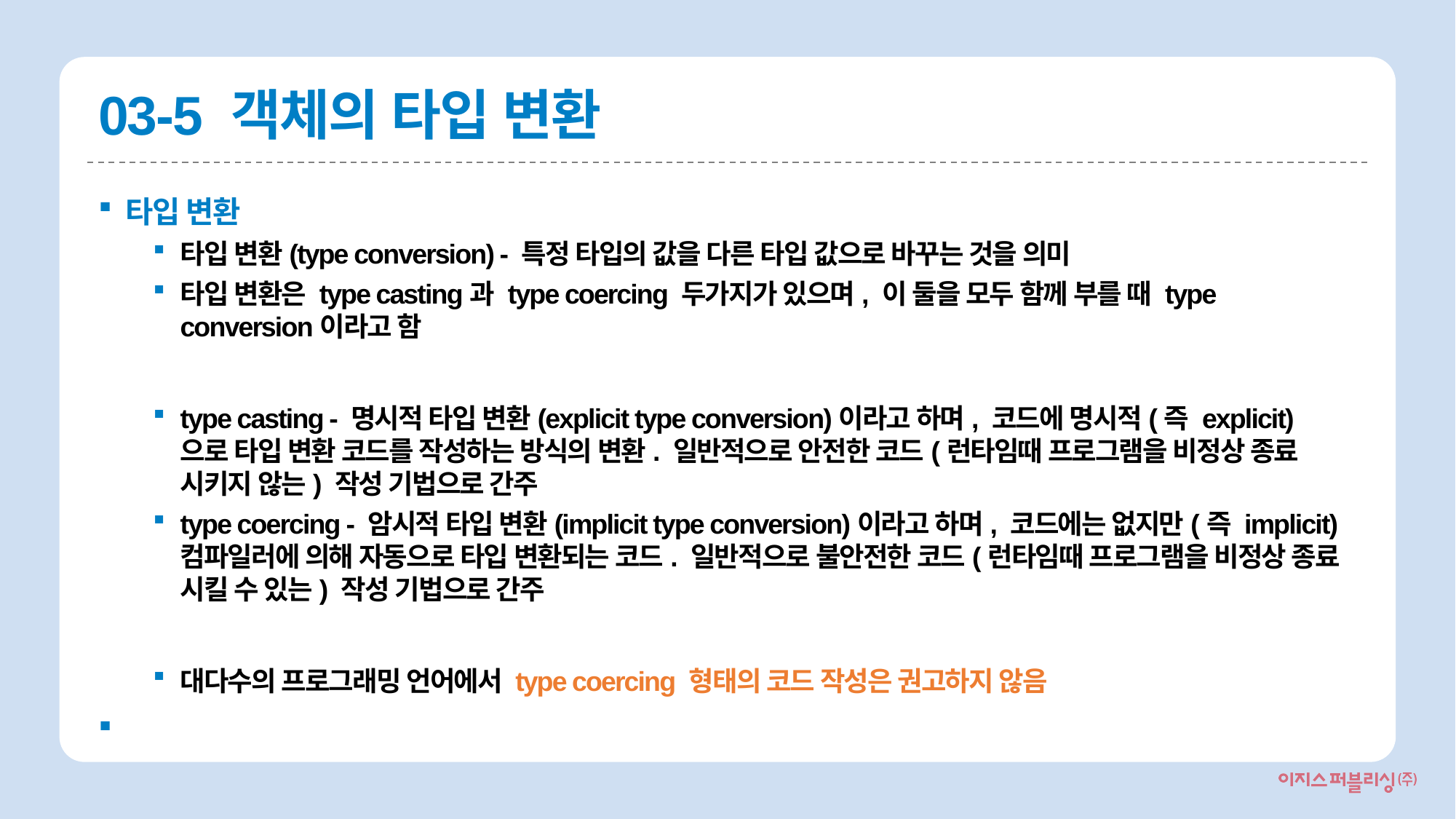

# 03-5 객체의 타입 변환
타입 변환
타입 변환(type conversion) - 특정 타입의 값을 다른 타입 값으로 바꾸는 것을 의미
타입 변환은 type casting과 type coercing 두가지가 있으며, 이 둘을 모두 함께 부를 때 type conversion이라고 함

type casting - 명시적 타입 변환(explicit type conversion)이라고 하며, 코드에 명시적(즉 explicit)으로 타입 변환 코드를 작성하는 방식의 변환. 일반적으로 안전한 코드(런타임때 프로그램을 비정상 종료 시키지 않는) 작성 기법으로 간주
type coercing - 암시적 타입 변환(implicit type conversion)이라고 하며, 코드에는 없지만(즉 implicit) 컴파일러에 의해 자동으로 타입 변환되는 코드. 일반적으로 불안전한 코드(런타임때 프로그램을 비정상 종료 시킬 수 있는) 작성 기법으로 간주

대다수의 프로그래밍 언어에서 type coercing 형태의 코드 작성은 권고하지 않음